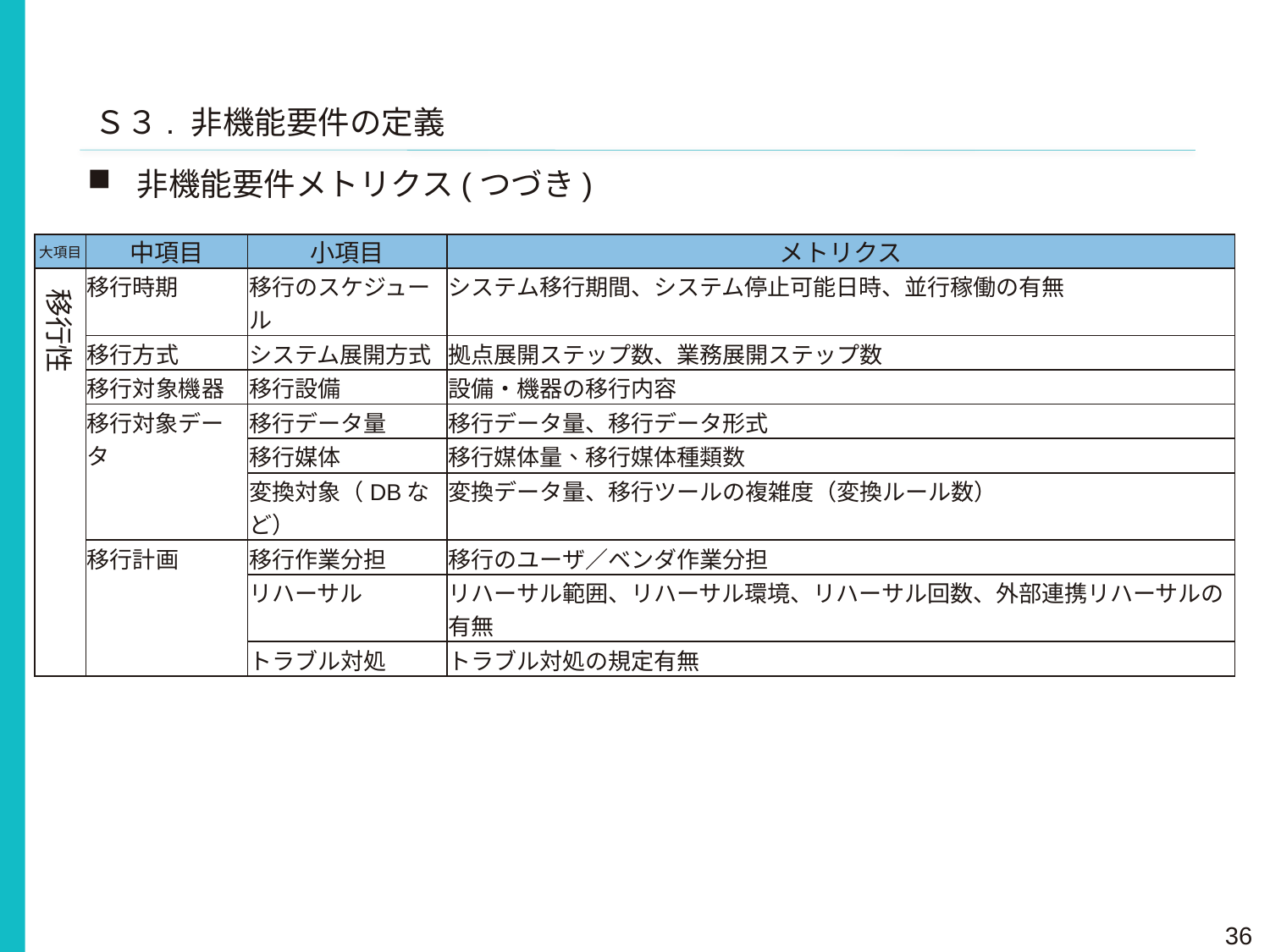

Ｓ３. 非機能要件の定義
非機能要件メトリクス(つづき)
| 大項目 | 中項目 | 小項目 | メトリクス |
| --- | --- | --- | --- |
|  | 移行時期 | 移行のスケジュール | システム移行期間、システム停止可能日時、並行稼働の有無 |
|  | 移行方式 | システム展開方式 | 拠点展開ステップ数、業務展開ステップ数 |
|  | 移行対象機器 | 移行設備 | 設備・機器の移行内容 |
|  | 移行対象データ | 移行データ量 | 移行データ量、移行データ形式 |
|  |  | 移行媒体 | 移行媒体量、移行媒体種類数 |
|  |  | 変換対象（DBなど） | 変換データ量、移行ツールの複雑度（変換ルール数） |
|  | 移行計画 | 移行作業分担 | 移行のユーザ／ベンダ作業分担 |
|  |  | リハーサル | リハーサル範囲、リハーサル環境、リハーサル回数、外部連携リハーサルの有無 |
|  |  | トラブル対処 | トラブル対処の規定有無 |
移行性
36